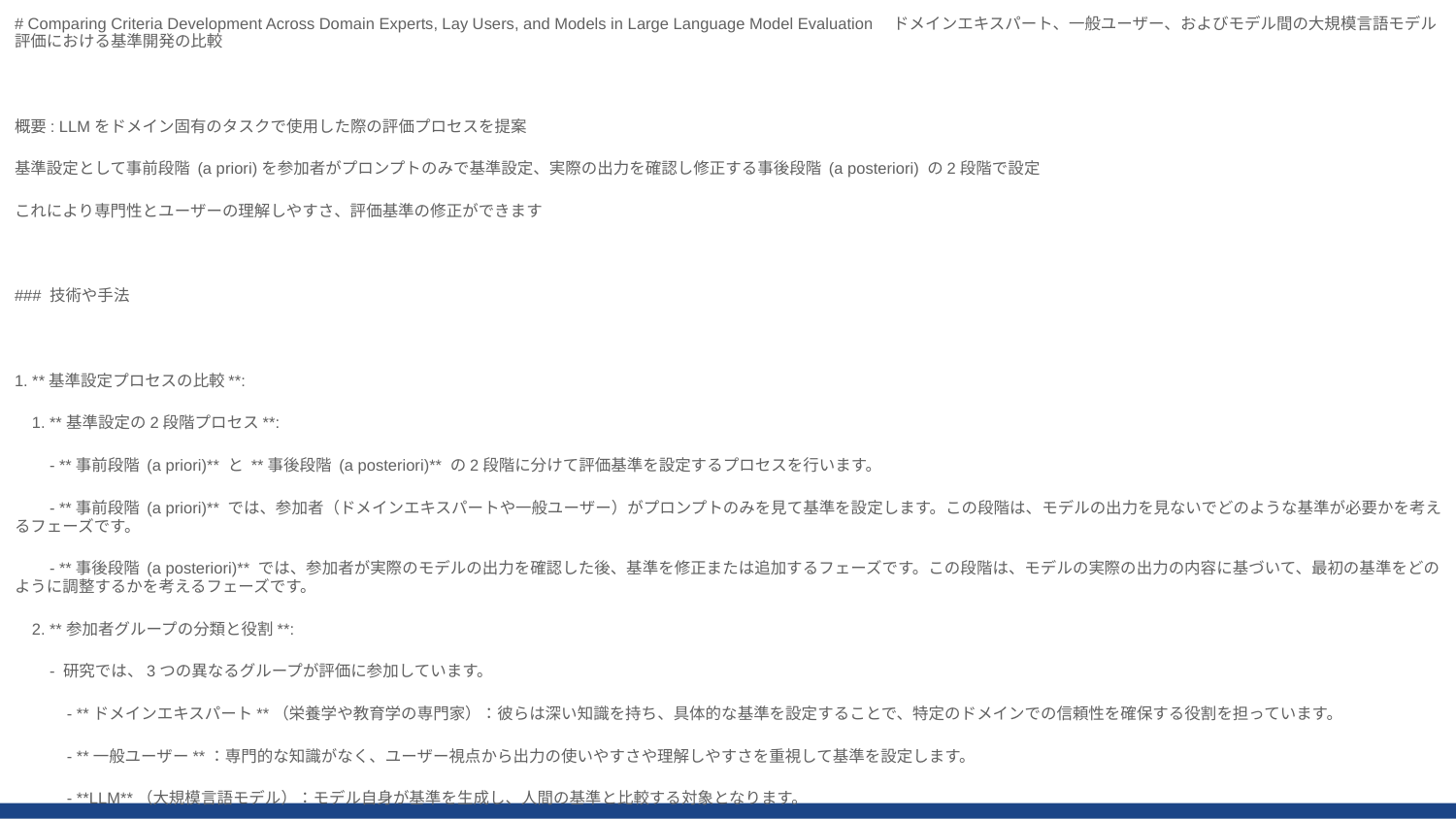

# Comparing Criteria Development Across Domain Experts, Lay Users, and Models in Large Language Model Evaluation　ドメインエキスパート、一般ユーザー、およびモデル間の大規模言語モデル評価における基準開発の比較

概要: LLMをドメイン固有のタスクで使用した際の評価プロセスを提案
基準設定として事前段階 (a priori)を参加者がプロンプトのみで基準設定、実際の出力を確認し修正する事後段階 (a posteriori) の2段階で設定
これにより専門性とユーザーの理解しやすさ、評価基準の修正ができます

### 技術や手法

1. **基準設定プロセスの比較**:
    1. **基準設定の2段階プロセス**:
        - **事前段階 (a priori)** と **事後段階 (a posteriori)** の2段階に分けて評価基準を設定するプロセスを行います。
        - **事前段階 (a priori)** では、参加者（ドメインエキスパートや一般ユーザー）がプロンプトのみを見て基準を設定します。この段階は、モデルの出力を見ないでどのような基準が必要かを考えるフェーズです。
        - **事後段階 (a posteriori)** では、参加者が実際のモデルの出力を確認した後、基準を修正または追加するフェーズです。この段階は、モデルの実際の出力の内容に基づいて、最初の基準をどのように調整するかを考えるフェーズです。
    2. **参加者グループの分類と役割**:
        - 研究では、3つの異なるグループが評価に参加しています。
            - **ドメインエキスパート**（栄養学や教育学の専門家）：彼らは深い知識を持ち、具体的な基準を設定することで、特定のドメインでの信頼性を確保する役割を担っています。
            - **一般ユーザー**：専門的な知識がなく、ユーザー視点から出力の使いやすさや理解しやすさを重視して基準を設定します。
            - **LLM**（大規模言語モデル）：モデル自身が基準を生成し、人間の基準と比較する対象となります。
    3. **基準設定プロセスの比較**:
        - 各グループが設定する基準を、最初にプロンプトを見ただけの段階（a priori）と、出力を見て修正を加える段階（a posteriori）の間でどのように変化するかを分析しています。
        - このプロセスを通じて、ドメインエキスパートは深い知識に基づく具体的な基準を設定し、一般ユーザーは分かりやすさや実用性に焦点を当てた基準を設定することが確認されました。一方で、LLMは比較的一般的な基準を設定し、プロンプトに基づくキーワードに依存する傾向があることがわかりました。

    ### どのように評価を行うのか？

    - **事前評価 (a priori)** では、プロンプトから期待される基準を各グループが考え、それぞれの視点から重要なポイントを抽出します。例えば、栄養に関する質問であれば、栄養士（ドメインエキスパート）は具体的な栄養価や健康に対する影響を基準に含めるよう設定します。
    - **事後評価 (a posteriori)** では、実際にLLMから生成された回答を見て、初期設定した基準がその出力に対して適切であるかどうかを評価し、必要に応じて基準を修正します。この段階では、モデルの出力が実際のユーザーの期待に応えているか、専門的な基準を満たしているかを評価します。

    ### この手法で何を評価できるのか？

    この手法では、**モデルの出力品質**を**様々な観点から評価**することができます。具体的には以下のことが評価できます。

    1. **専門性の深さ**：ドメインエキスパートが設定した基準により、モデルの回答が特定分野の専門知識にどれだけ基づいているかを評価します。
    2. **ユーザーの理解しやすさ**：一般ユーザーの基準により、出力が非専門家にとってどれほど理解しやすく、役に立つかを評価します。
    3. **評価基準の進化（基準ドリフト）**：事前と事後の基準の変化を観察することで、モデルの出力によって基準がどのように進化するかを評価します。これにより、初期の期待と最終的な出力の間のギャップを特定し、それを埋める方法を検討します。
2. **参加者のリクルートとデータ収集**:
    - 栄養学と教育学の2つの専門領域において、ドメインエキスパートと一般ユーザーが参加。
    - 各参加者は、事前のプロンプトのみを見て基準を設定し、その後、モデルの出力を見て基準を修正するプロセスを行った。
3. **基準の進化分析**:
    - 初期段階と出力評価後の段階で基準がどのように変わるかを分析。
    - 基準の精度や明確さ、ガイドラインの提供方法において、各グループの特有の傾向を確認した。